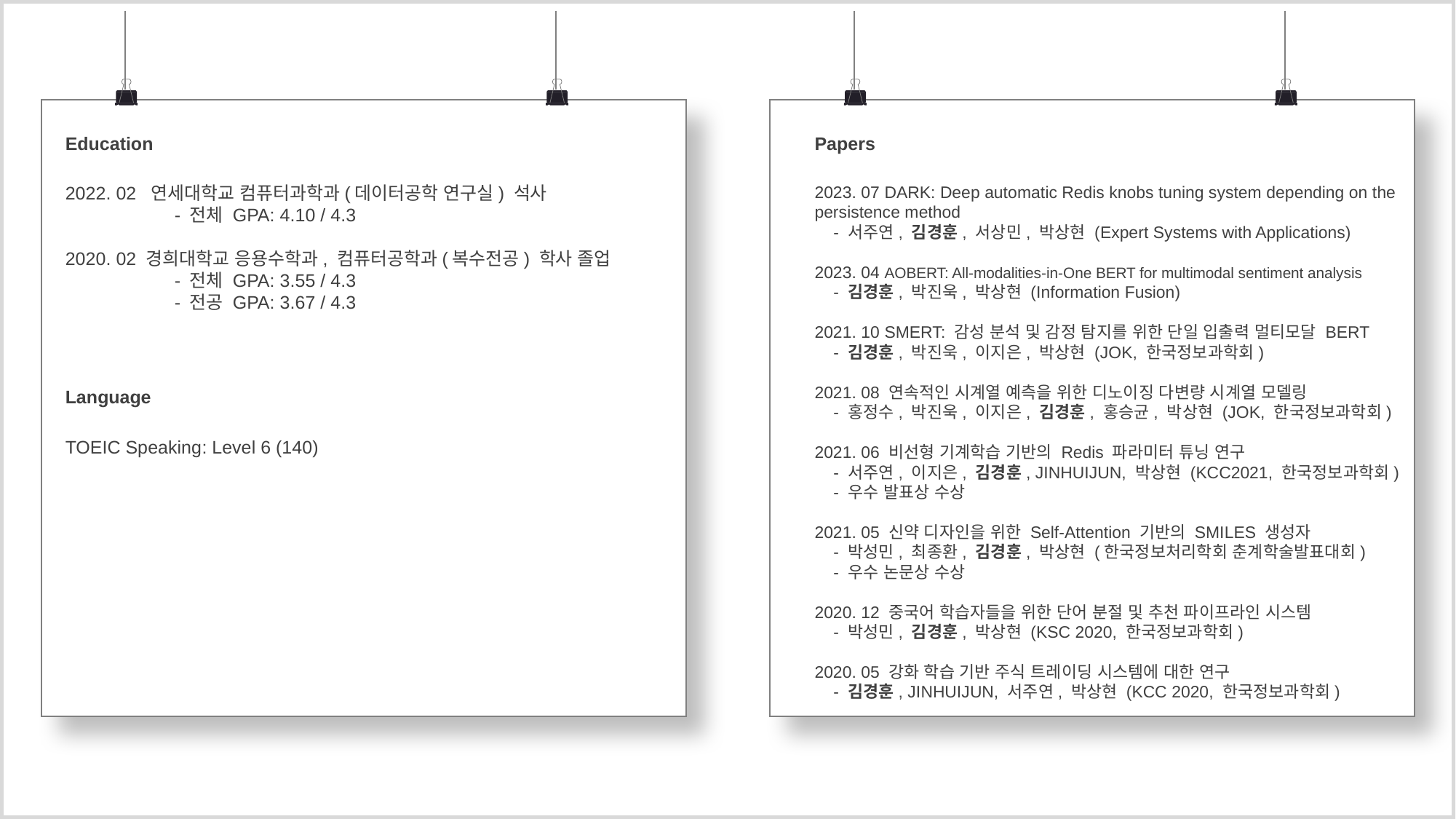

Education
Papers
2022. 02  연세대학교 컴퓨터과학과(데이터공학 연구실) 석사
	- 전체 GPA: 4.10 / 4.3

2020. 02 경희대학교 응용수학과, 컴퓨터공학과(복수전공) 학사 졸업
	- 전체 GPA: 3.55 / 4.3
	- 전공 GPA: 3.67 / 4.3
2023. 07 DARK: Deep automatic Redis knobs tuning system depending on the persistence method
    - 서주연, 김경훈, 서상민, 박상현 (Expert Systems with Applications)

2023. 04 AOBERT: All-modalities-in-One BERT for multimodal sentiment analysis
    - 김경훈, 박진욱, 박상현 (Information Fusion)

2021. 10 SMERT: 감성 분석 및 감정 탐지를 위한 단일 입출력 멀티모달 BERT
    - 김경훈, 박진욱, 이지은, 박상현 (JOK, 한국정보과학회)

2021. 08 연속적인 시계열 예측을 위한 디노이징 다변량 시계열 모델링
    - 홍정수, 박진욱, 이지은, 김경훈, 홍승균, 박상현 (JOK, 한국정보과학회)

2021. 06 비선형 기계학습 기반의 Redis 파라미터 튜닝 연구
    - 서주연, 이지은, 김경훈, JINHUIJUN, 박상현 (KCC2021, 한국정보과학회)
    - 우수 발표상 수상

2021. 05 신약 디자인을 위한 Self-Attention 기반의 SMILES 생성자
    - 박성민, 최종환, 김경훈, 박상현 (한국정보처리학회 춘계학술발표대회)
    - 우수 논문상 수상

2020. 12 중국어 학습자들을 위한 단어 분절 및 추천 파이프라인 시스템
    - 박성민, 김경훈, 박상현 (KSC 2020, 한국정보과학회)

2020. 05 강화 학습 기반 주식 트레이딩 시스템에 대한 연구
    - 김경훈, JINHUIJUN, 서주연, 박상현 (KCC 2020, 한국정보과학회)
Language
TOEIC Speaking: Level 6 (140)